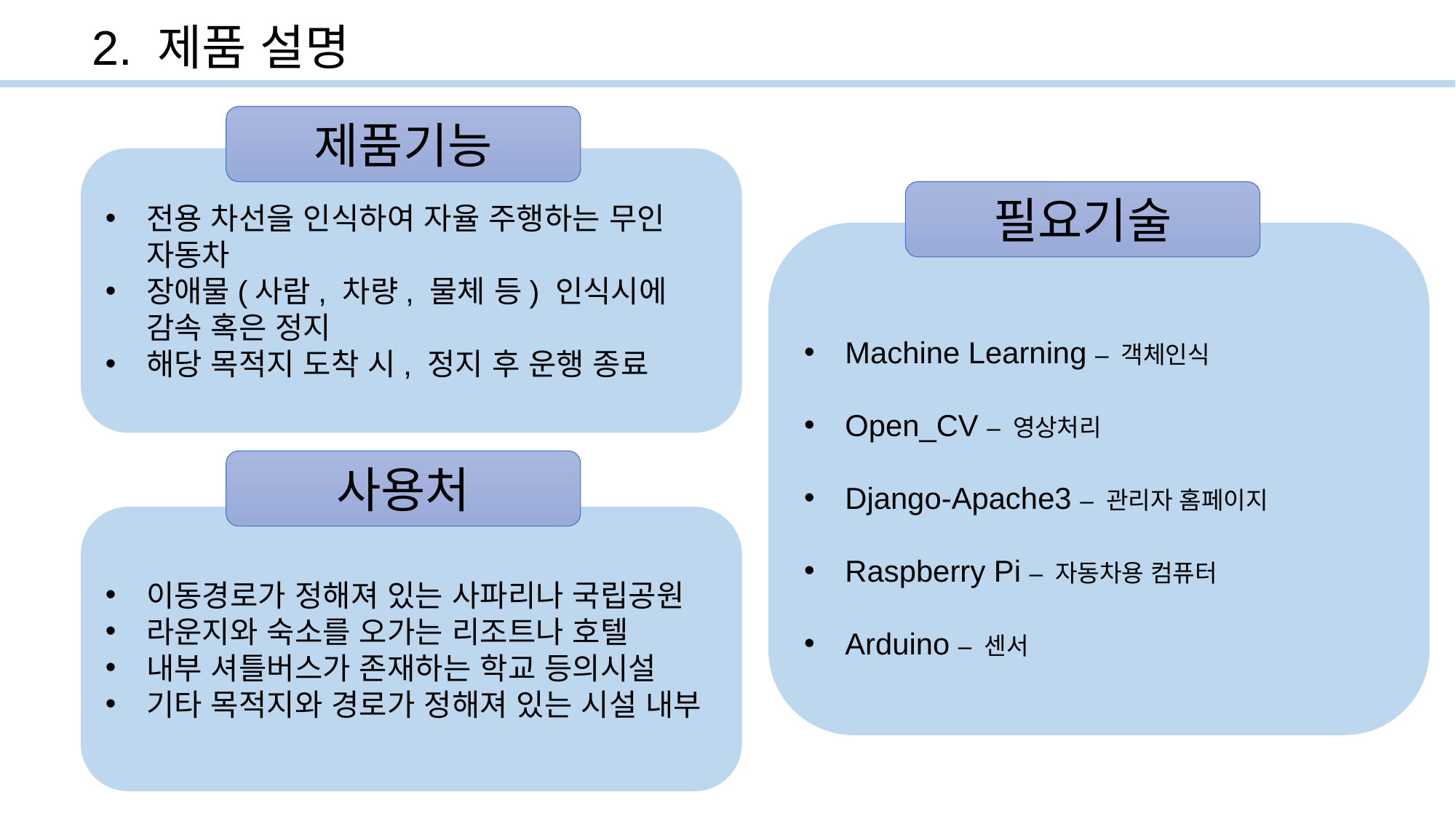

# 2. 제품 설명
제품기능
전용 차선을 인식하여 자율 주행하는 무인 자동차
장애물(사람, 차량, 물체 등) 인식시에 감속 혹은 정지
해당 목적지 도착 시, 정지 후 운행 종료
필요기술
Machine Learning – 객체인식
Open_CV – 영상처리
Django-Apache3 – 관리자 홈페이지
Raspberry Pi – 자동차용 컴퓨터
Arduino – 센서
사용처
이동경로가 정해져 있는 사파리나 국립공원
라운지와 숙소를 오가는 리조트나 호텔
내부 셔틀버스가 존재하는 학교 등의시설
기타 목적지와 경로가 정해져 있는 시설 내부